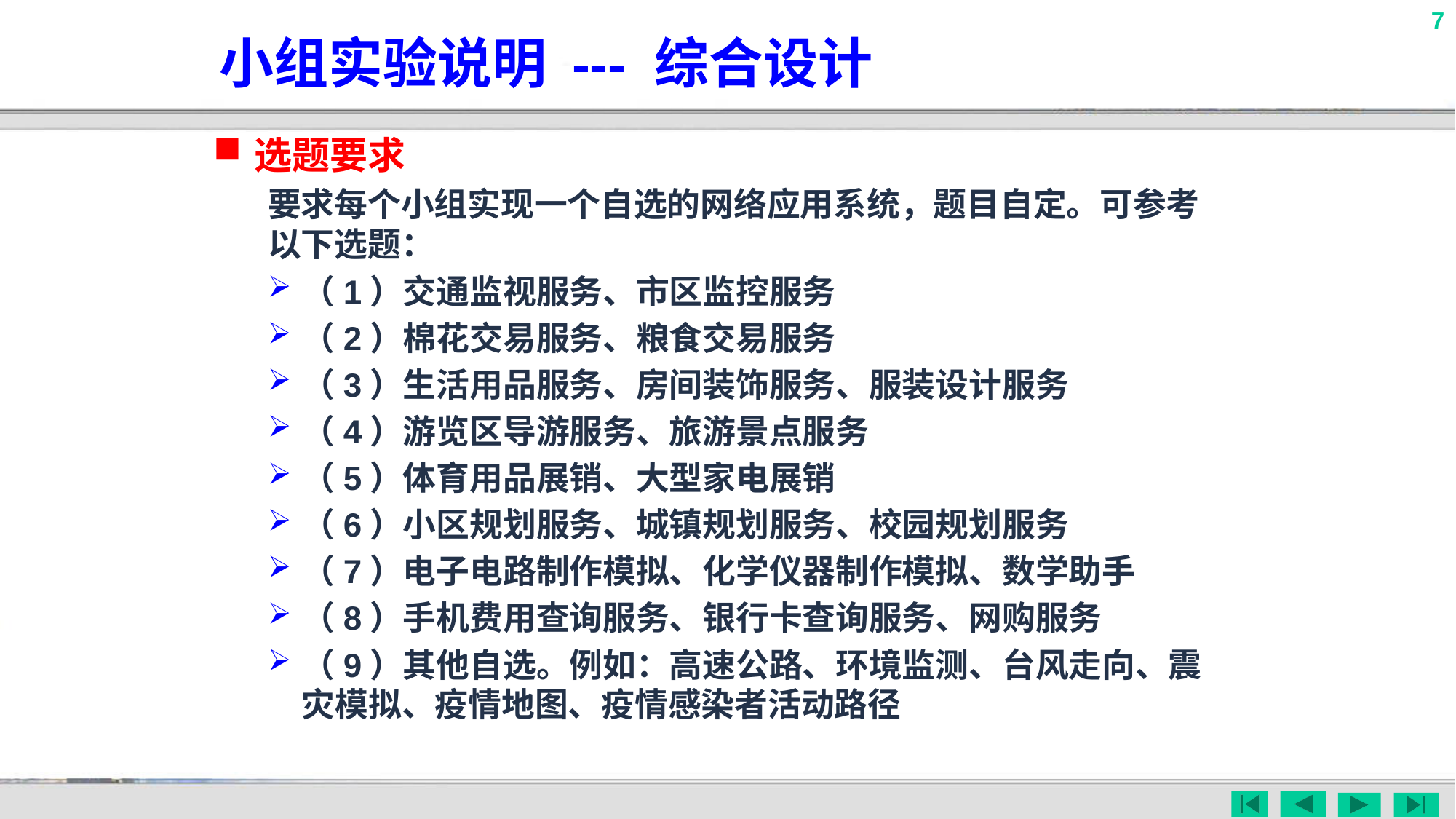

小组实验说明 --- 综合设计
选题要求
要求每个小组实现一个自选的网络应用系统，题目自定。可参考以下选题：
（1）交通监视服务、市区监控服务
（2）棉花交易服务、粮食交易服务
（3）生活用品服务、房间装饰服务、服装设计服务
（4）游览区导游服务、旅游景点服务
（5）体育用品展销、大型家电展销
（6）小区规划服务、城镇规划服务、校园规划服务
（7）电子电路制作模拟、化学仪器制作模拟、数学助手
（8）手机费用查询服务、银行卡查询服务、网购服务
（9）其他自选。例如：高速公路、环境监测、台风走向、震灾模拟、疫情地图、疫情感染者活动路径